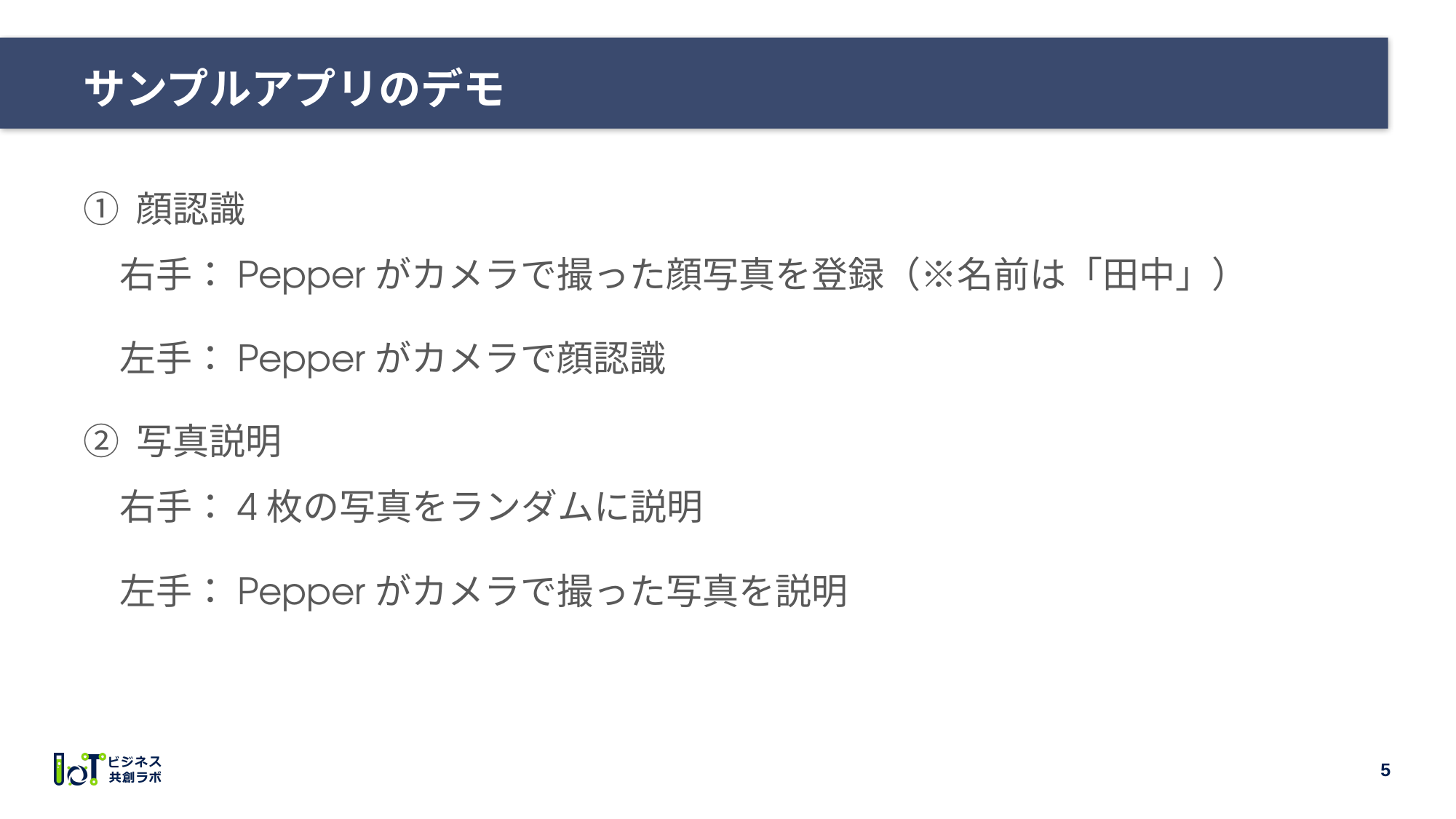

# サンプルアプリのデモ
① 顔認識
　右手：Pepperがカメラで撮った顔写真を登録（※名前は「田中」）
　左手：Pepperがカメラで顔認識
② 写真説明
　右手：4枚の写真をランダムに説明
　左手：Pepperがカメラで撮った写真を説明